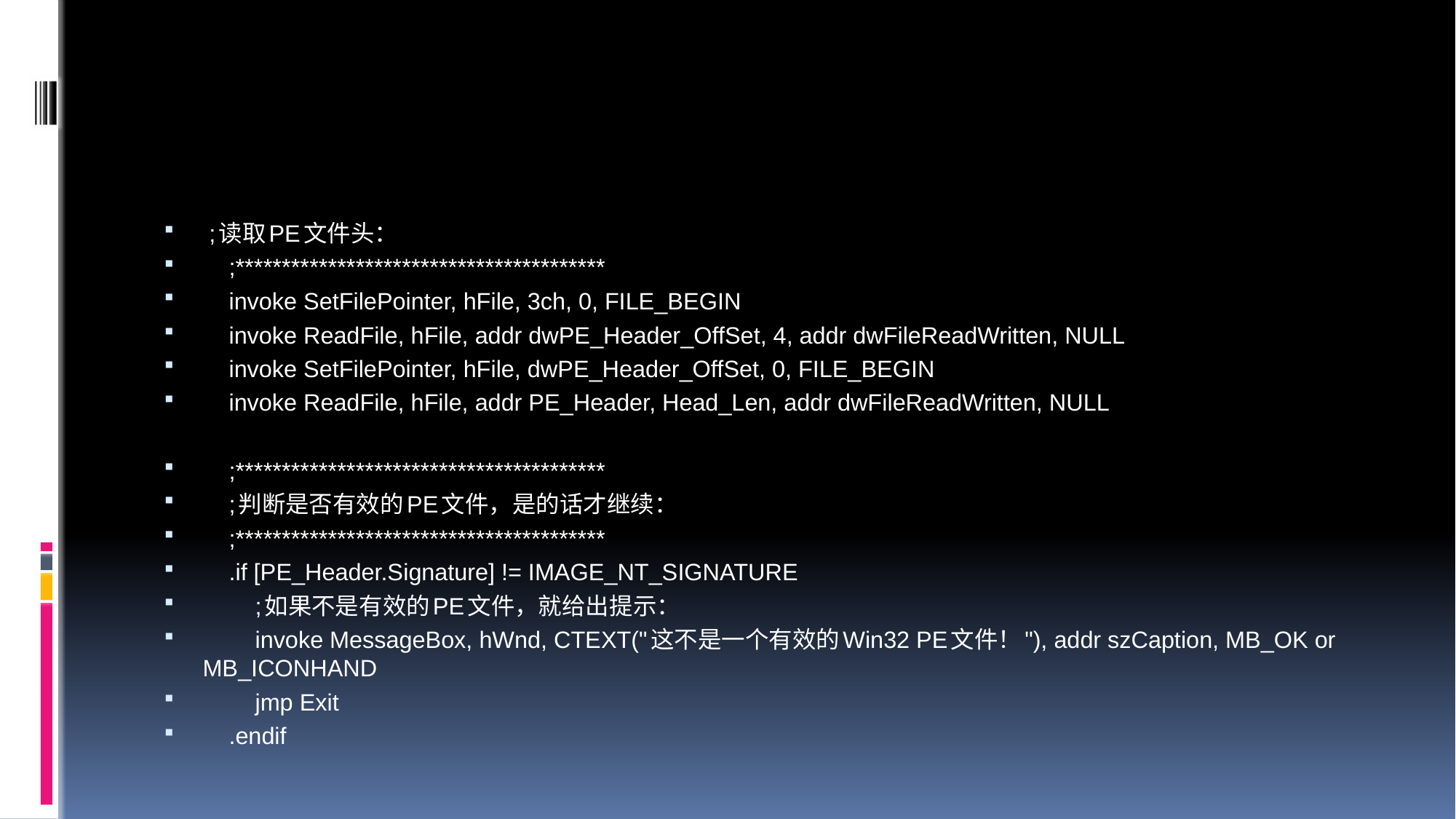

#
 ;读取PE文件头：
    ;****************************************
    invoke SetFilePointer, hFile, 3ch, 0, FILE_BEGIN
    invoke ReadFile, hFile, addr dwPE_Header_OffSet, 4, addr dwFileReadWritten, NULL
    invoke SetFilePointer, hFile, dwPE_Header_OffSet, 0, FILE_BEGIN
    invoke ReadFile, hFile, addr PE_Header, Head_Len, addr dwFileReadWritten, NULL

    ;****************************************
    ;判断是否有效的PE文件，是的话才继续：
    ;****************************************
    .if [PE_Header.Signature] != IMAGE_NT_SIGNATURE
        ;如果不是有效的PE文件，就给出提示：
        invoke MessageBox, hWnd, CTEXT("这不是一个有效的Win32 PE文件！"), addr szCaption, MB_OK or MB_ICONHAND
        jmp Exit
    .endif